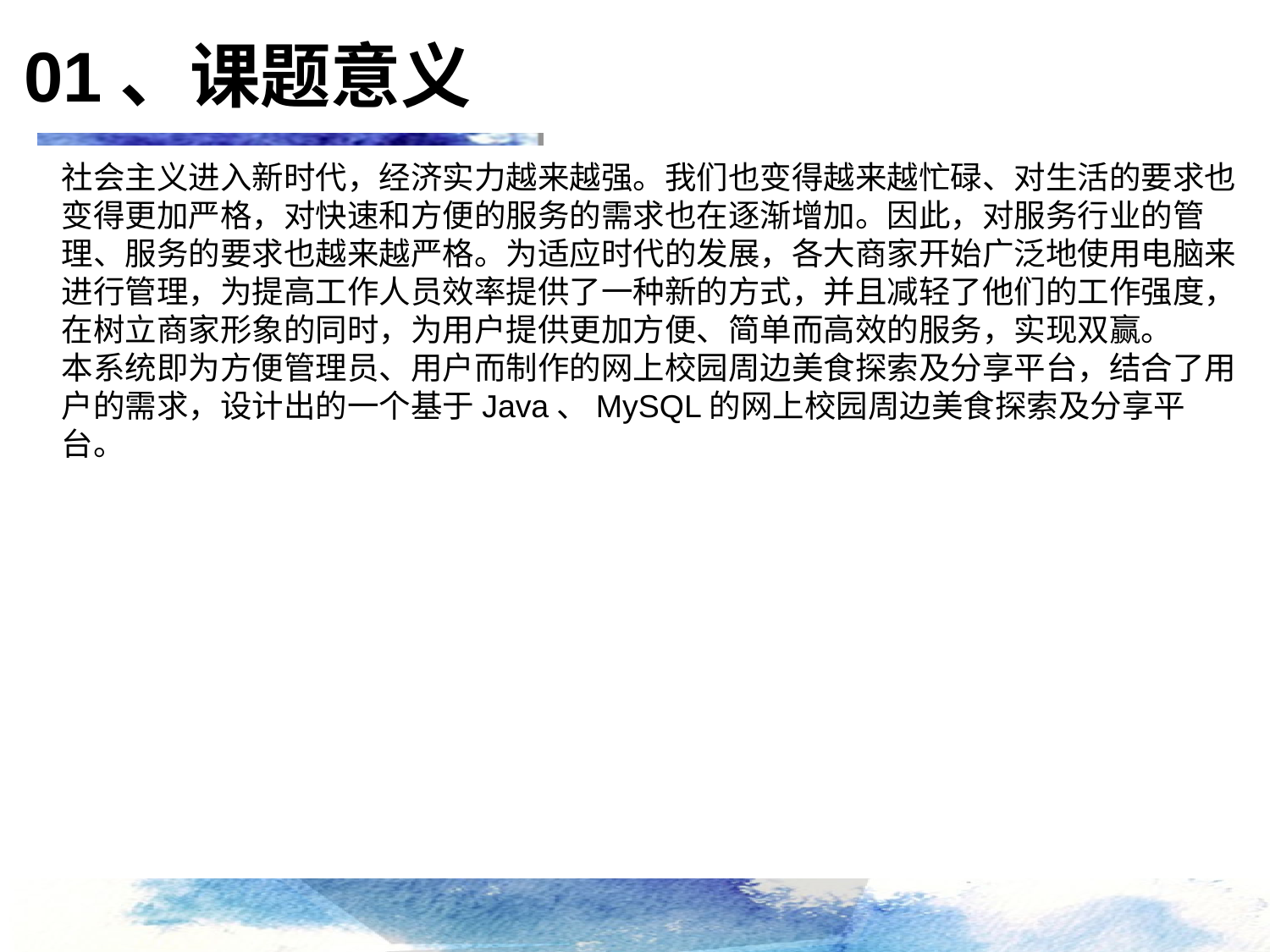

01、课题意义
社会主义进入新时代，经济实力越来越强。我们也变得越来越忙碌、对生活的要求也变得更加严格，对快速和方便的服务的需求也在逐渐增加。因此，对服务行业的管理、服务的要求也越来越严格。为适应时代的发展，各大商家开始广泛地使用电脑来进行管理，为提高工作人员效率提供了一种新的方式，并且减轻了他们的工作强度，在树立商家形象的同时，为用户提供更加方便、简单而高效的服务，实现双赢。
本系统即为方便管理员、用户而制作的网上校园周边美食探索及分享平台，结合了用户的需求，设计出的一个基于Java、MySQL的网上校园周边美食探索及分享平台。
点击添加文本
点击添加文本
点击添加文本
点击添加文本